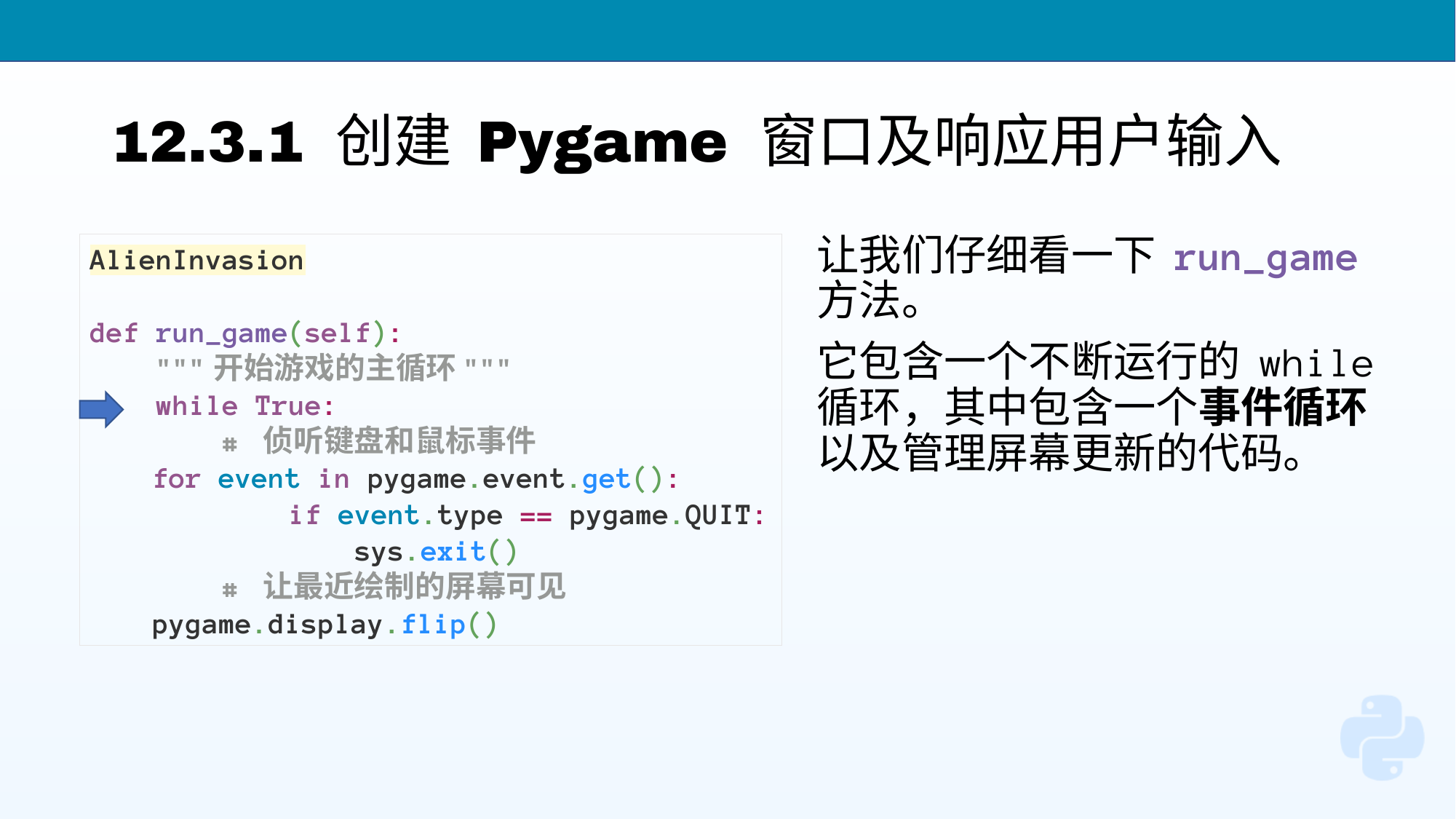

# 12.3.1 创建 Pygame 窗口及响应用户输入
让我们仔细看一下 run_game 方法。
它包含一个不断运行的 while 循环，其中包含一个事件循环以及管理屏幕更新的代码。
AlienInvasion
def run_game(self):
    """开始游戏的主循环"""
    while True:
        # 侦听键盘和鼠标事件
        for event in pygame.event.get():
            if event.type == pygame.QUIT:
                sys.exit()
        # 让最近绘制的屏幕可见
        pygame.display.flip()